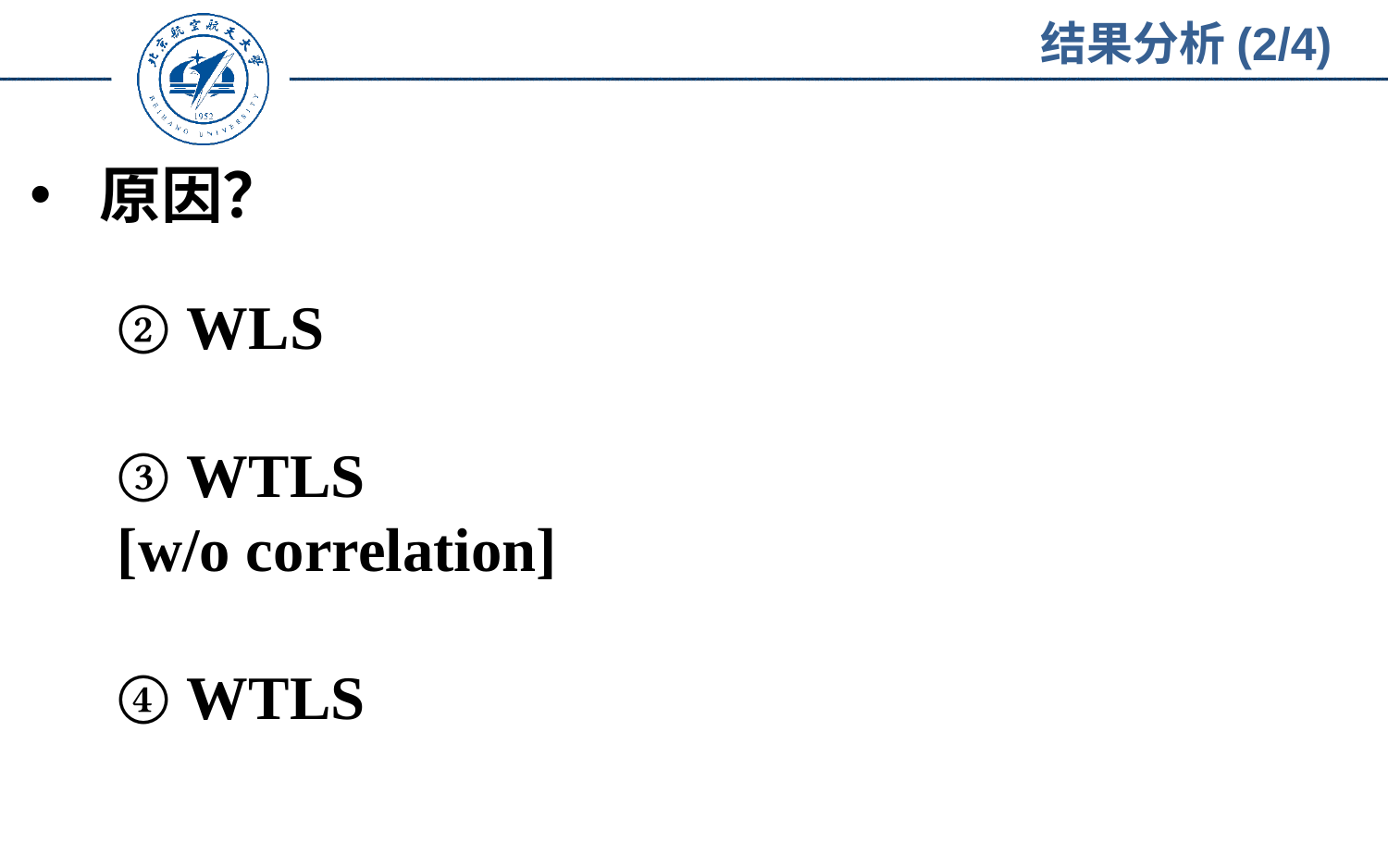

结果分析(2/4)
原因？
② WLS

③ WTLS
[w/o correlation]

④ WTLS